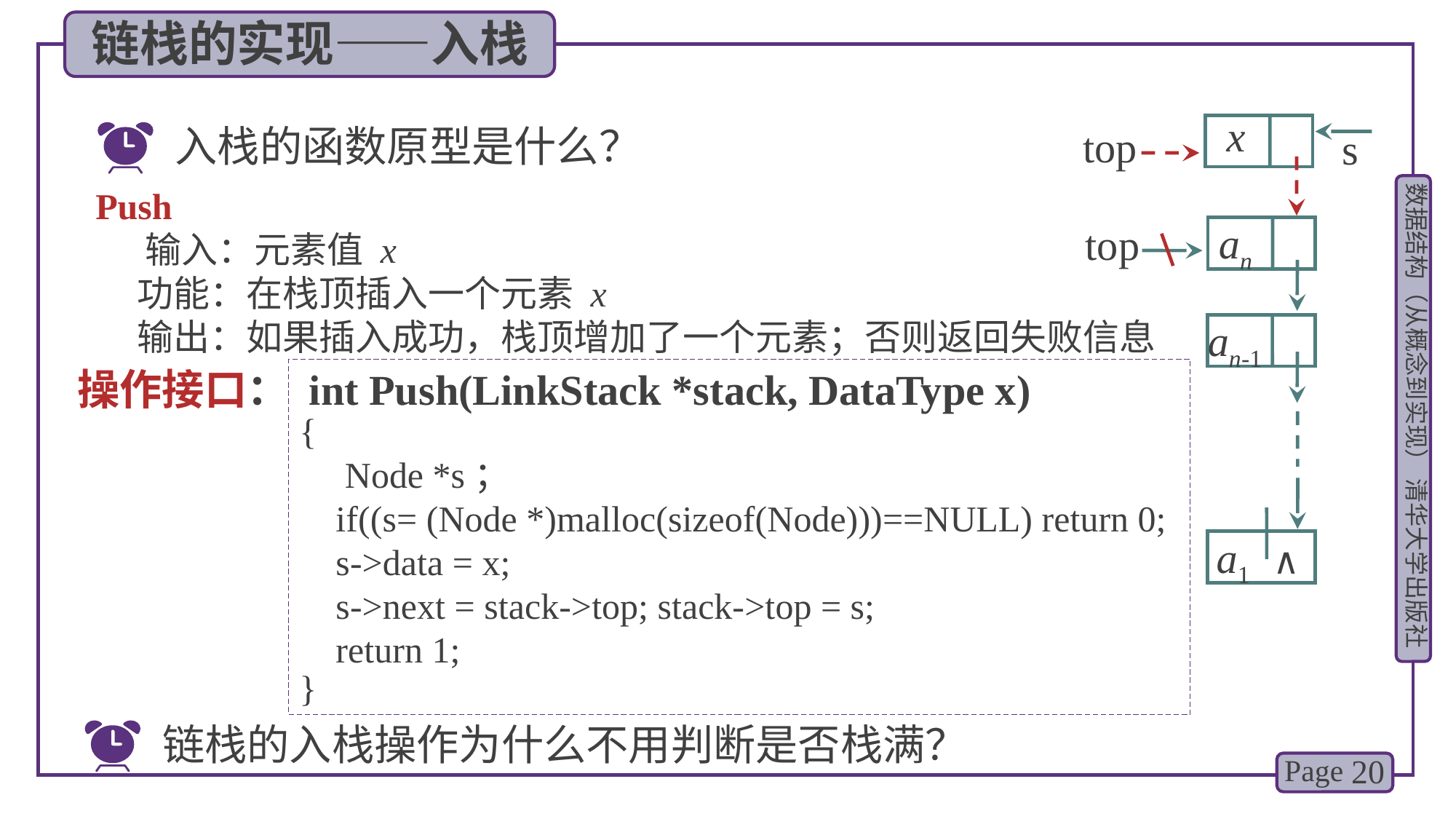

链栈的实现——入栈

入栈的函数原型是什么？

 x

s

top

Push
     输入：元素值 x
    功能：在栈顶插入一个元素 x
    输出：如果插入成功，栈顶增加了一个元素；否则返回失败信息
an

top

an-1

操作接口： int Push(LinkStack *stack, DataType x)

{
     Node *s；
    if((s= (Node *)malloc(sizeof(Node)))==NULL) return 0;
    s->data = x;
    s->next = stack->top; stack->top = s;
    return 1;
}

a1
∧
链栈的入栈操作为什么不用判断是否栈满？